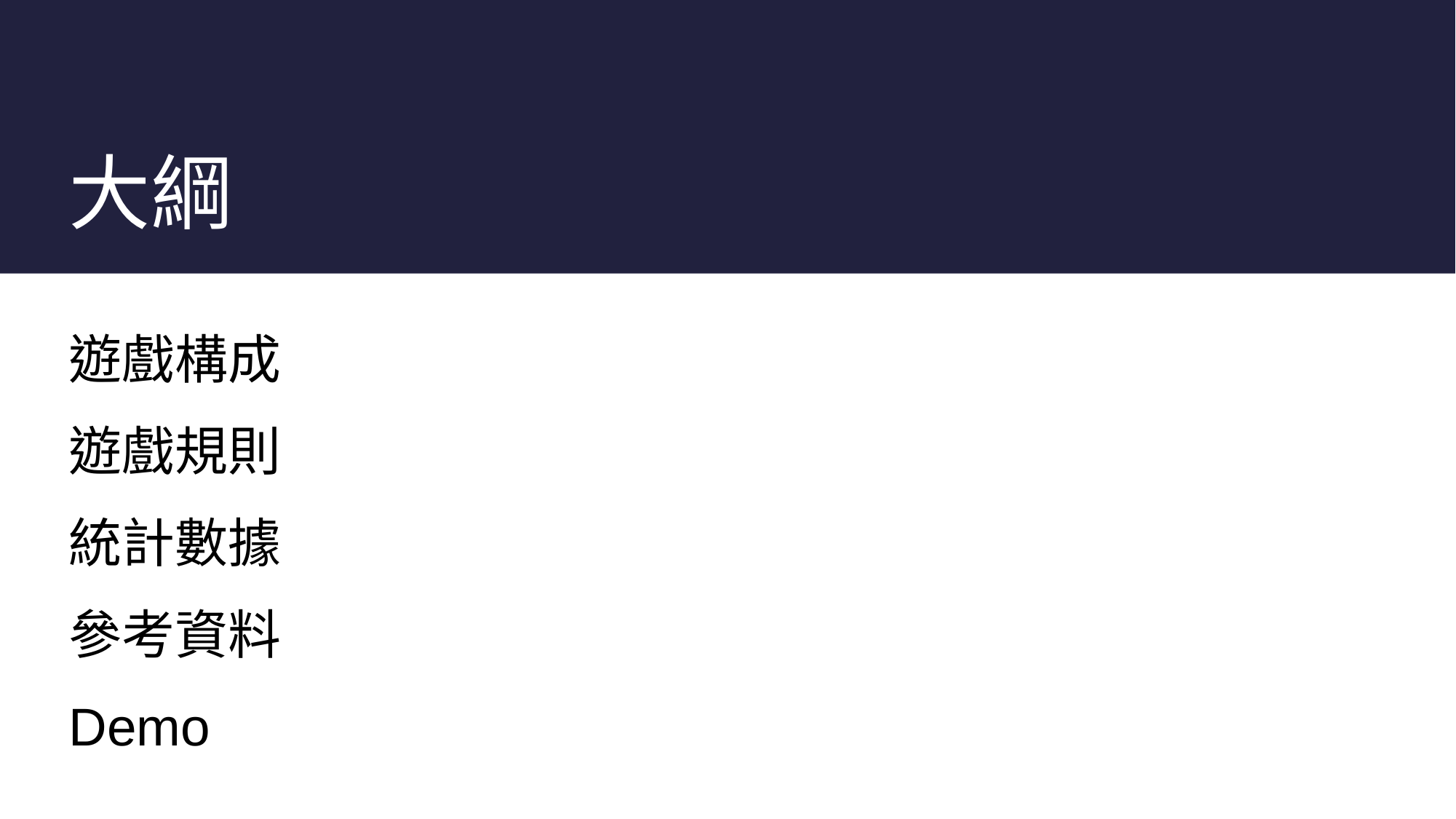

# 大綱
遊戲構成
遊戲規則
統計數據
參考資料
Demo